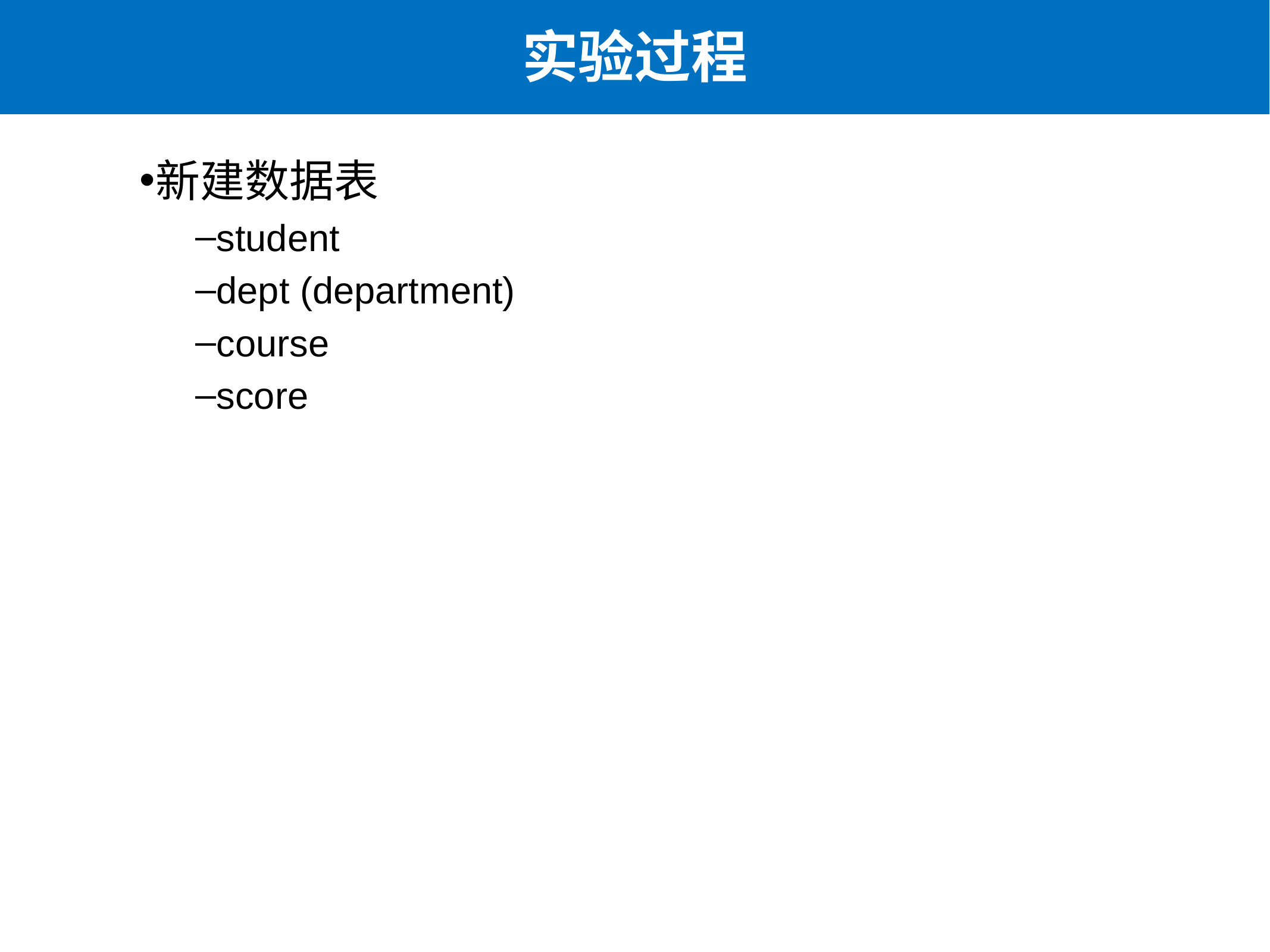

# 实验过程
新建数据表
student
dept (department)
course
score